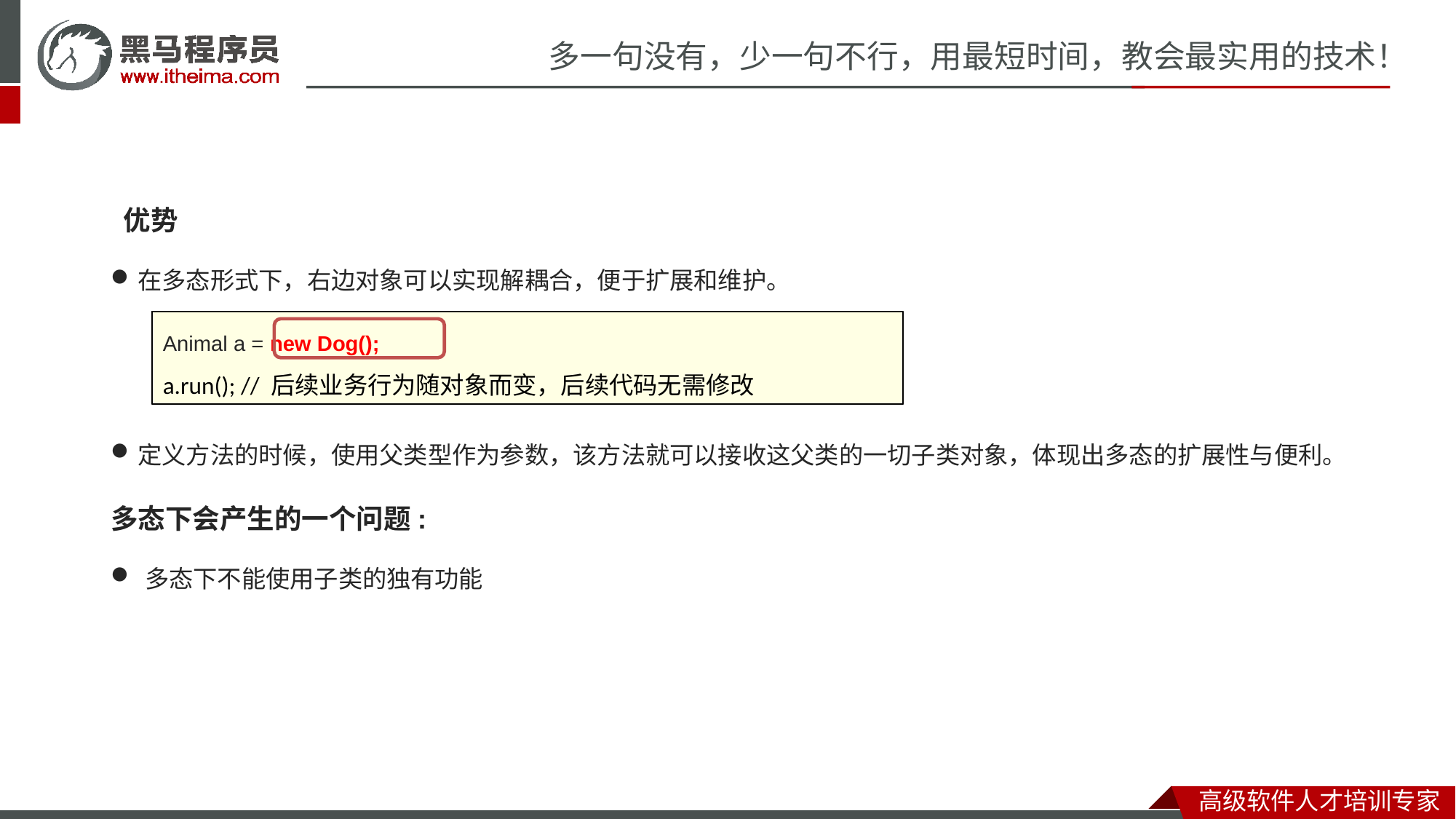

优势
在多态形式下，右边对象可以实现解耦合，便于扩展和维护。

定义方法的时候，使用父类型作为参数，该方法就可以接收这父类的一切子类对象，体现出多态的扩展性与便利。
多态下会产生的一个问题:
多态下不能使用子类的独有功能

Animal a = new Dog();
a.run(); // 后续业务行为随对象而变，后续代码无需修改
Animal a = new Tortoise();
a.run(); // 后续业务行为随对象而变，后续代码无需修改